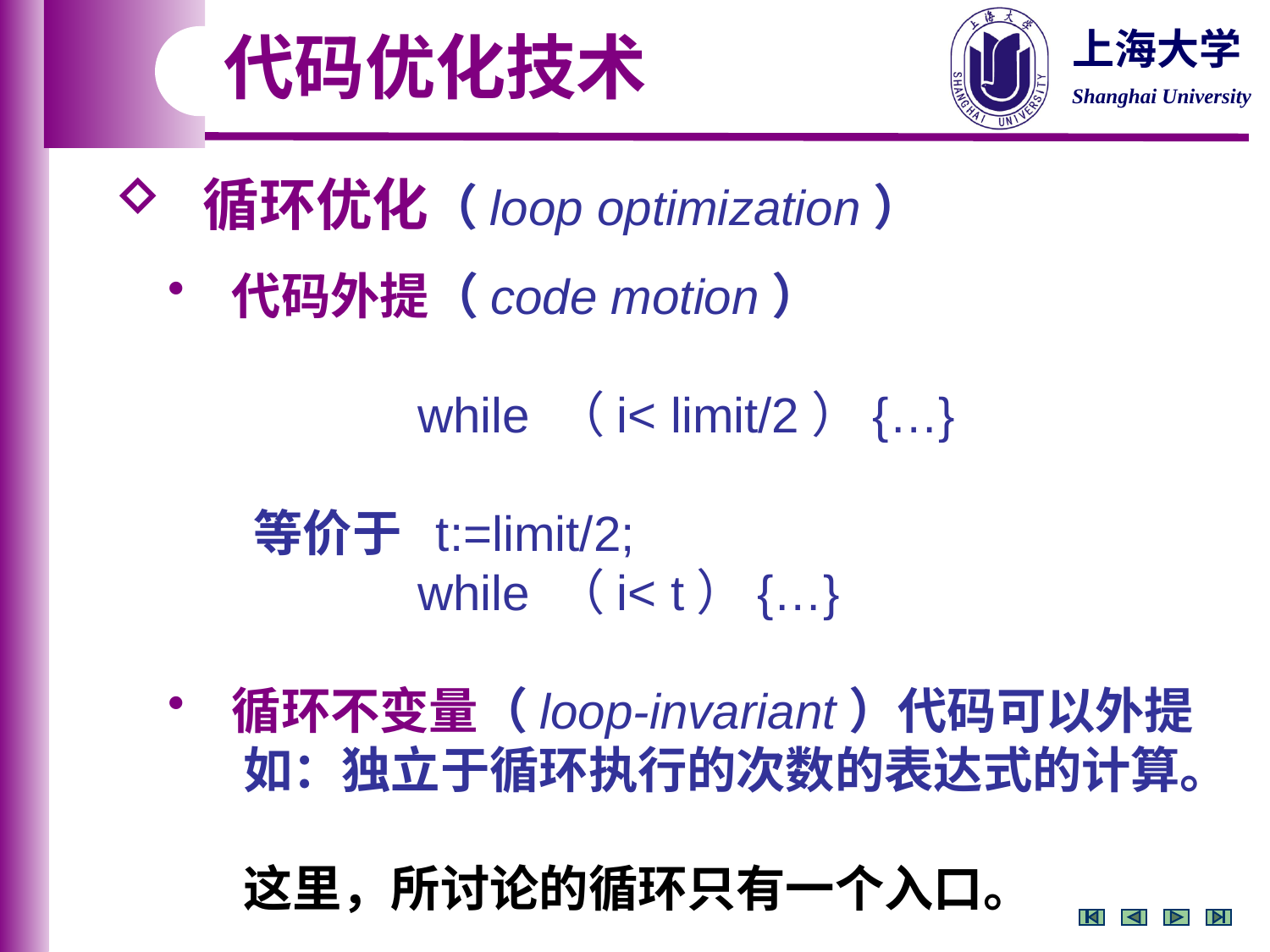

代码优化技术
  循环优化（loop optimization）
  代码外提（code motion）

                while （i< limit/2）{…}

    等价于  t:=limit/2;
                while （i< t）{…}

  循环不变量（loop-invariant）代码可以外提
   如：独立于循环执行的次数的表达式的计算。

   这里，所讨论的循环只有一个入口。